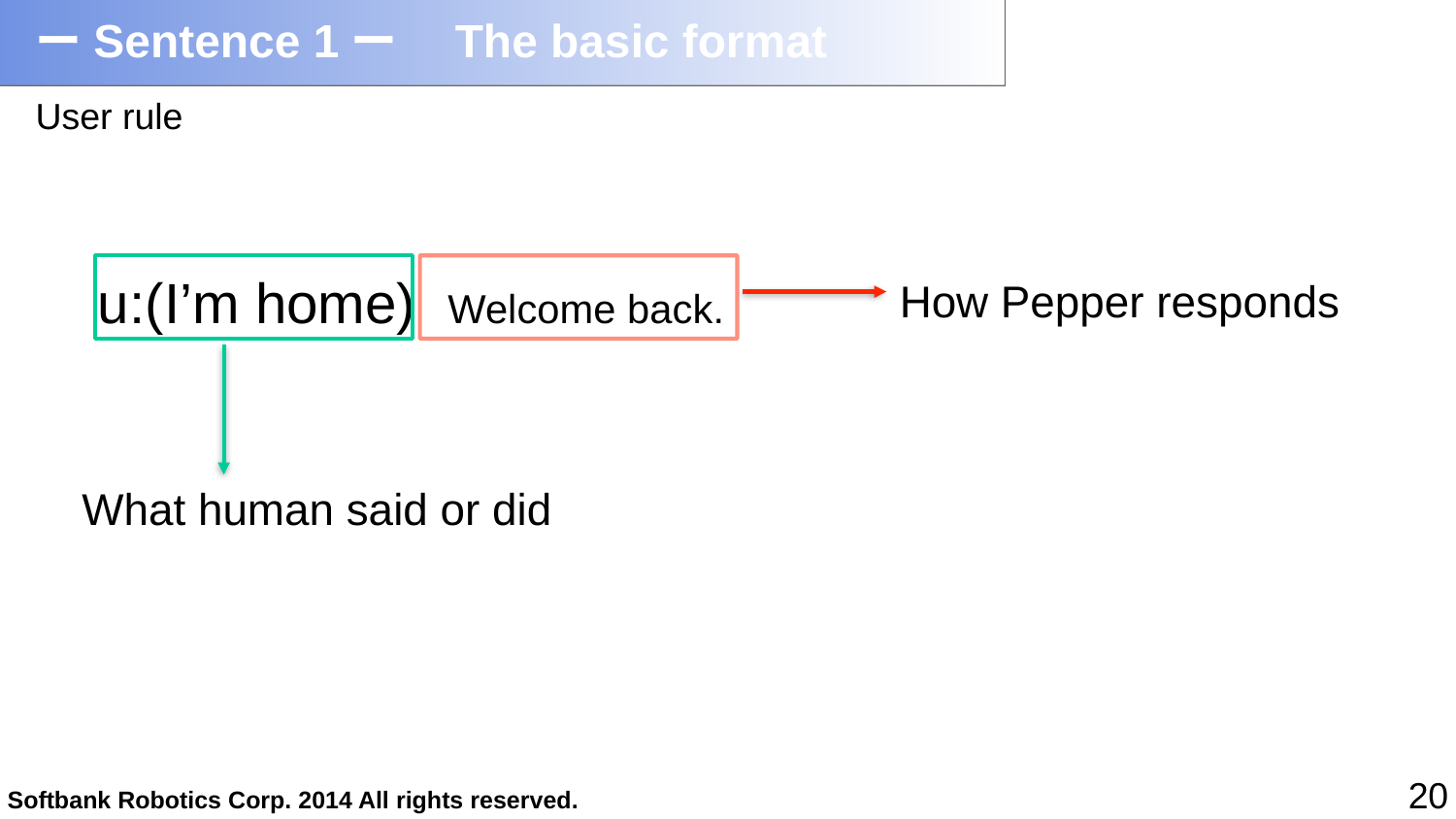

# ーSentence 1ー　The basic format
User rule

u:(I’m home)  Welcome back.
How Pepper responds

What human said or did
20